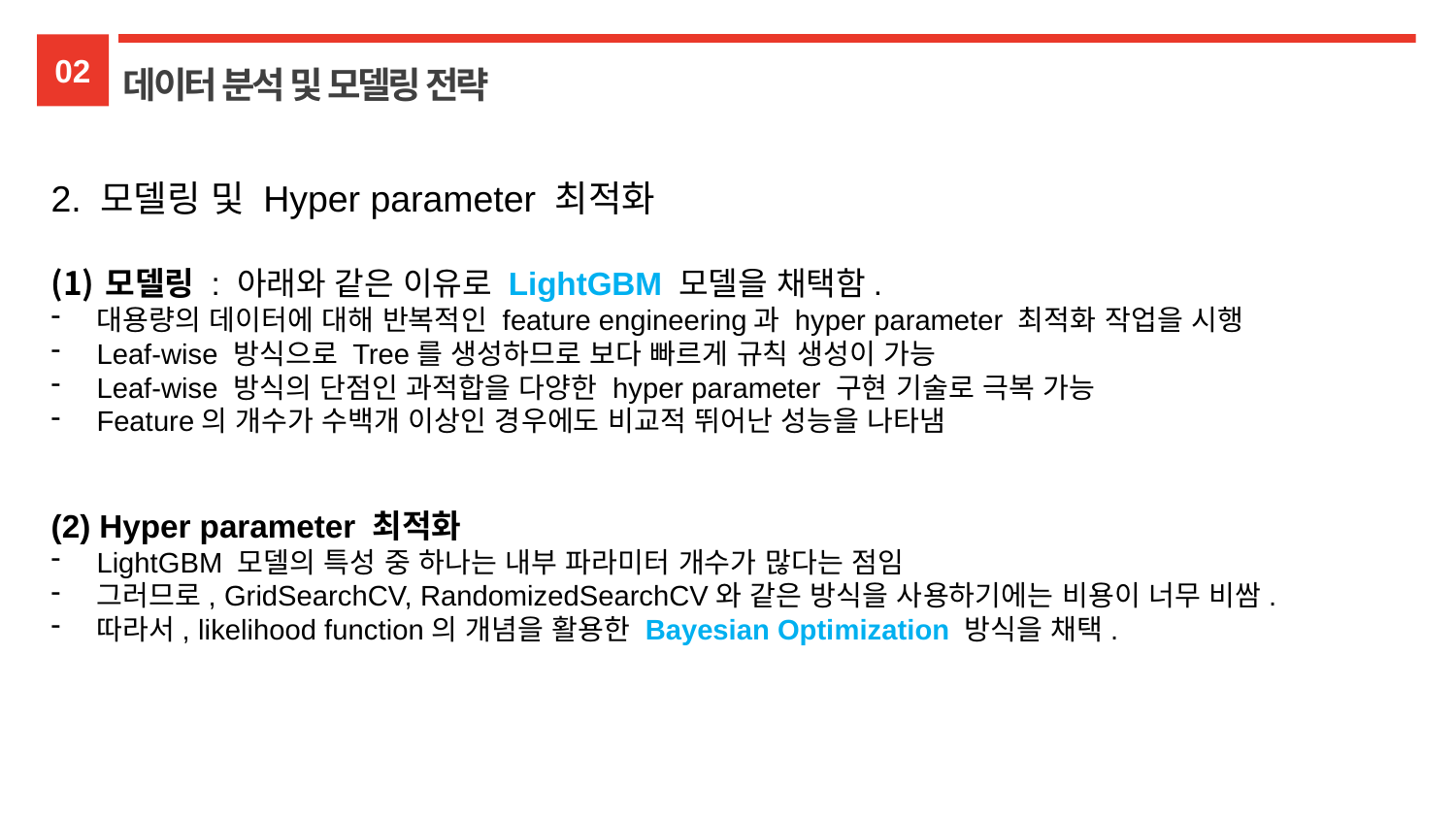

02
데이터 분석 및 모델링 전략
2. 모델링 및 Hyper parameter 최적화

모델링 : 아래와 같은 이유로 LightGBM 모델을 채택함.
대용량의 데이터에 대해 반복적인 feature engineering과 hyper parameter 최적화 작업을 시행
Leaf-wise 방식으로 Tree를 생성하므로 보다 빠르게 규칙 생성이 가능
Leaf-wise 방식의 단점인 과적합을 다양한 hyper parameter 구현 기술로 극복 가능
Feature의 개수가 수백개 이상인 경우에도 비교적 뛰어난 성능을 나타냄

(2) Hyper parameter 최적화
LightGBM 모델의 특성 중 하나는 내부 파라미터 개수가 많다는 점임
그러므로, GridSearchCV, RandomizedSearchCV와 같은 방식을 사용하기에는 비용이 너무 비쌈.
따라서, likelihood function의 개념을 활용한 Bayesian Optimization 방식을 채택.